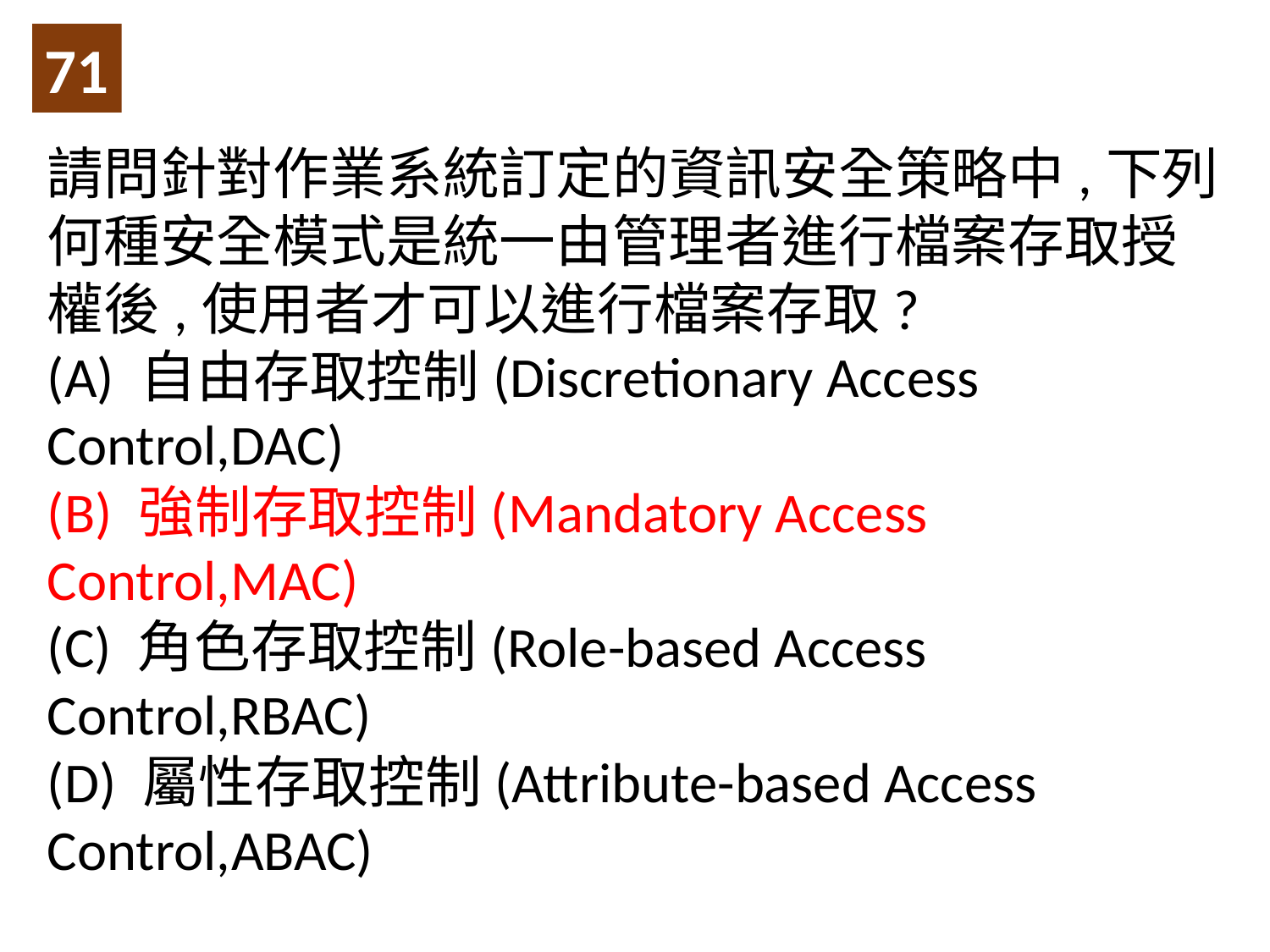

71
請問針對作業系統訂定的資訊安全策略中,下列何種安全模式是統一由管理者進行檔案存取授權後,使用者才可以進行檔案存取?
(A) 自由存取控制(Discretionary Access Control,DAC)
(B) 強制存取控制(Mandatory Access Control,MAC)
(C) 角色存取控制(Role-based Access Control,RBAC)
(D) 屬性存取控制(Attribute-based Access Control,ABAC)